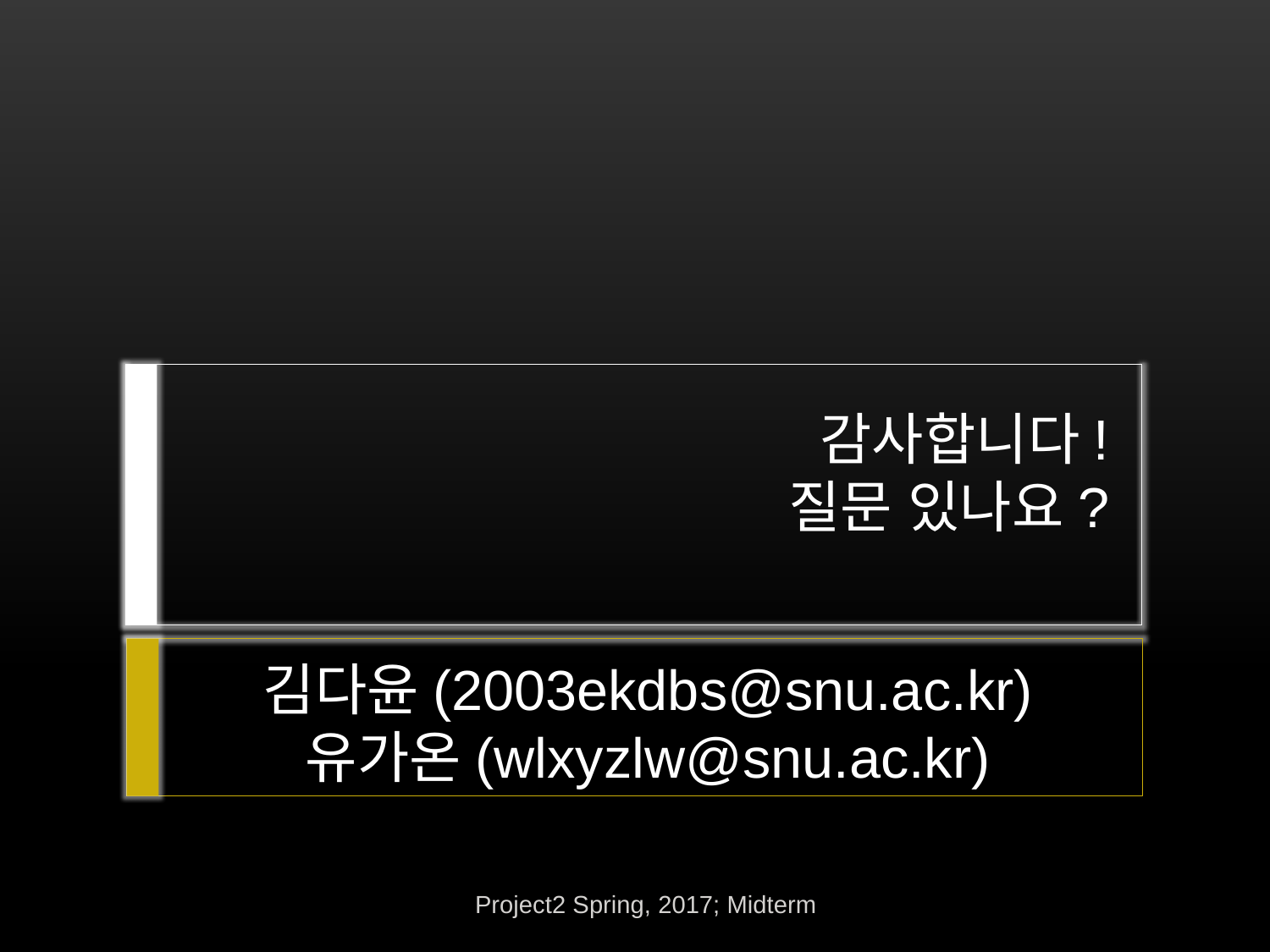

# 감사합니다! 질문 있나요?
김다윤(2003ekdbs@snu.ac.kr)
유가온(wlxyzlw@snu.ac.kr)
Project2 Spring, 2017; Midterm